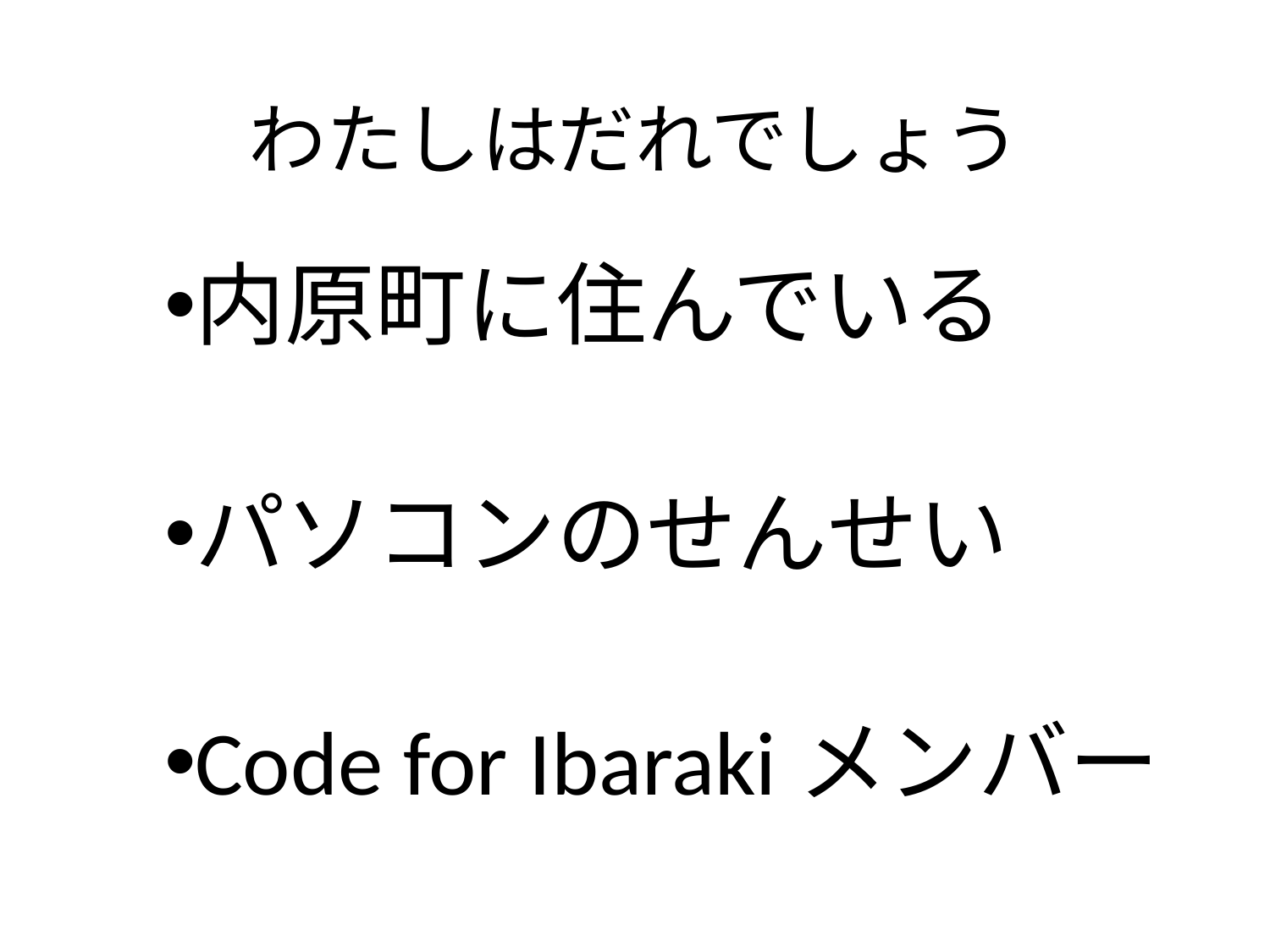

# わたしはだれでしょう
内原町に住んでいる

パソコンのせんせい

Code for Ibarakiメンバー